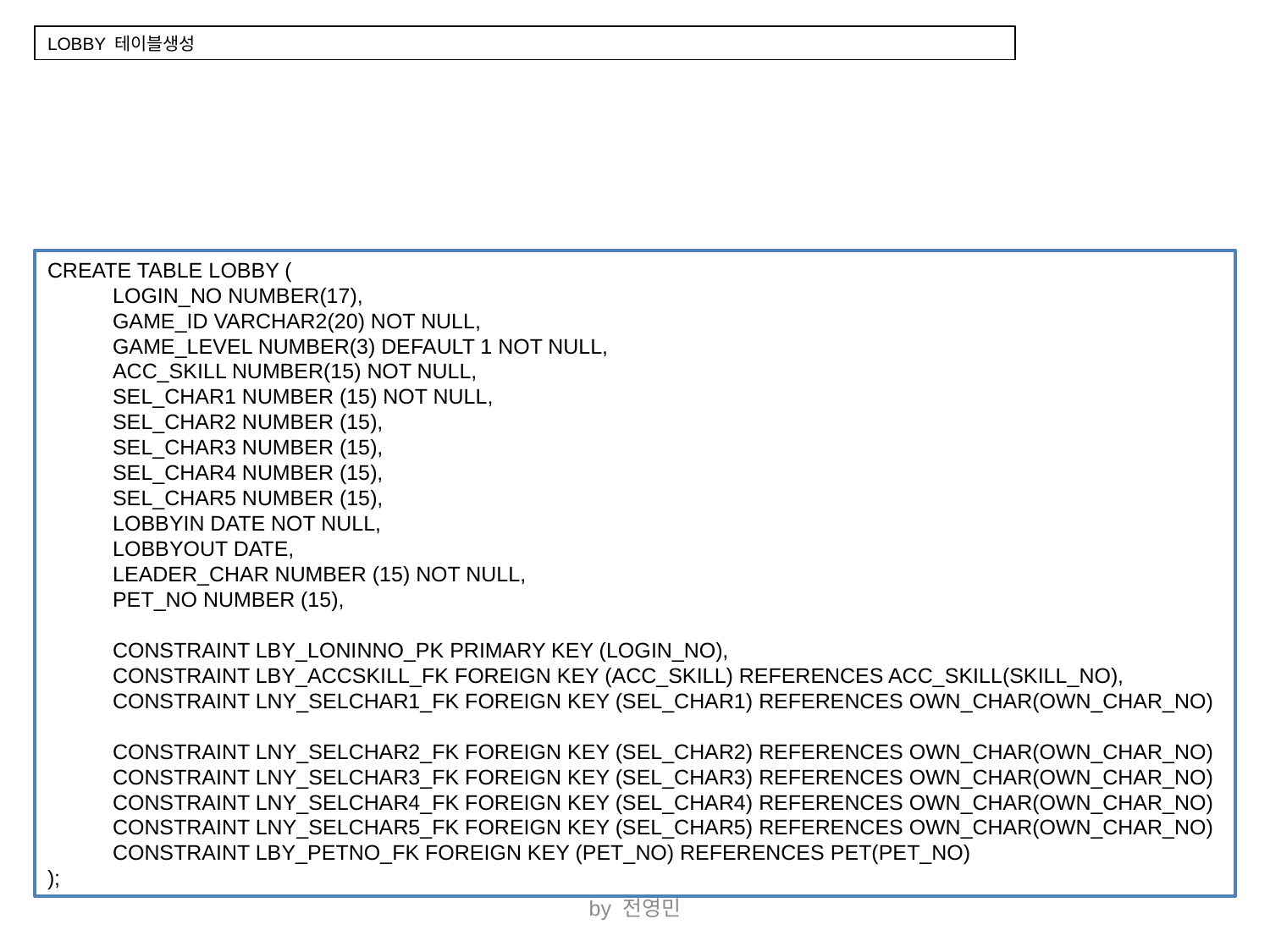

LOBBY 테이블생성
CREATE TABLE LOBBY (
           LOGIN_NO NUMBER(17),
           GAME_ID VARCHAR2(20) NOT NULL,
           GAME_LEVEL NUMBER(3) DEFAULT 1 NOT NULL,
           ACC_SKILL NUMBER(15) NOT NULL,
           SEL_CHAR1 NUMBER (15) NOT NULL,
           SEL_CHAR2 NUMBER (15),
           SEL_CHAR3 NUMBER (15),
           SEL_CHAR4 NUMBER (15),
           SEL_CHAR5 NUMBER (15),
           LOBBYIN DATE NOT NULL,
           LOBBYOUT DATE,
           LEADER_CHAR NUMBER (15) NOT NULL,
           PET_NO NUMBER (15),

           CONSTRAINT LBY_LONINNO_PK PRIMARY KEY (LOGIN_NO),
           CONSTRAINT LBY_ACCSKILL_FK FOREIGN KEY (ACC_SKILL) REFERENCES ACC_SKILL(SKILL_NO),
           CONSTRAINT LNY_SELCHAR1_FK FOREIGN KEY (SEL_CHAR1) REFERENCES OWN_CHAR(OWN_CHAR_NO)
           CONSTRAINT LNY_SELCHAR2_FK FOREIGN KEY (SEL_CHAR2) REFERENCES OWN_CHAR(OWN_CHAR_NO)
           CONSTRAINT LNY_SELCHAR3_FK FOREIGN KEY (SEL_CHAR3) REFERENCES OWN_CHAR(OWN_CHAR_NO)
           CONSTRAINT LNY_SELCHAR4_FK FOREIGN KEY (SEL_CHAR4) REFERENCES OWN_CHAR(OWN_CHAR_NO)
           CONSTRAINT LNY_SELCHAR5_FK FOREIGN KEY (SEL_CHAR5) REFERENCES OWN_CHAR(OWN_CHAR_NO)
           CONSTRAINT LBY_PETNO_FK FOREIGN KEY (PET_NO) REFERENCES PET(PET_NO)
);
by 전영민